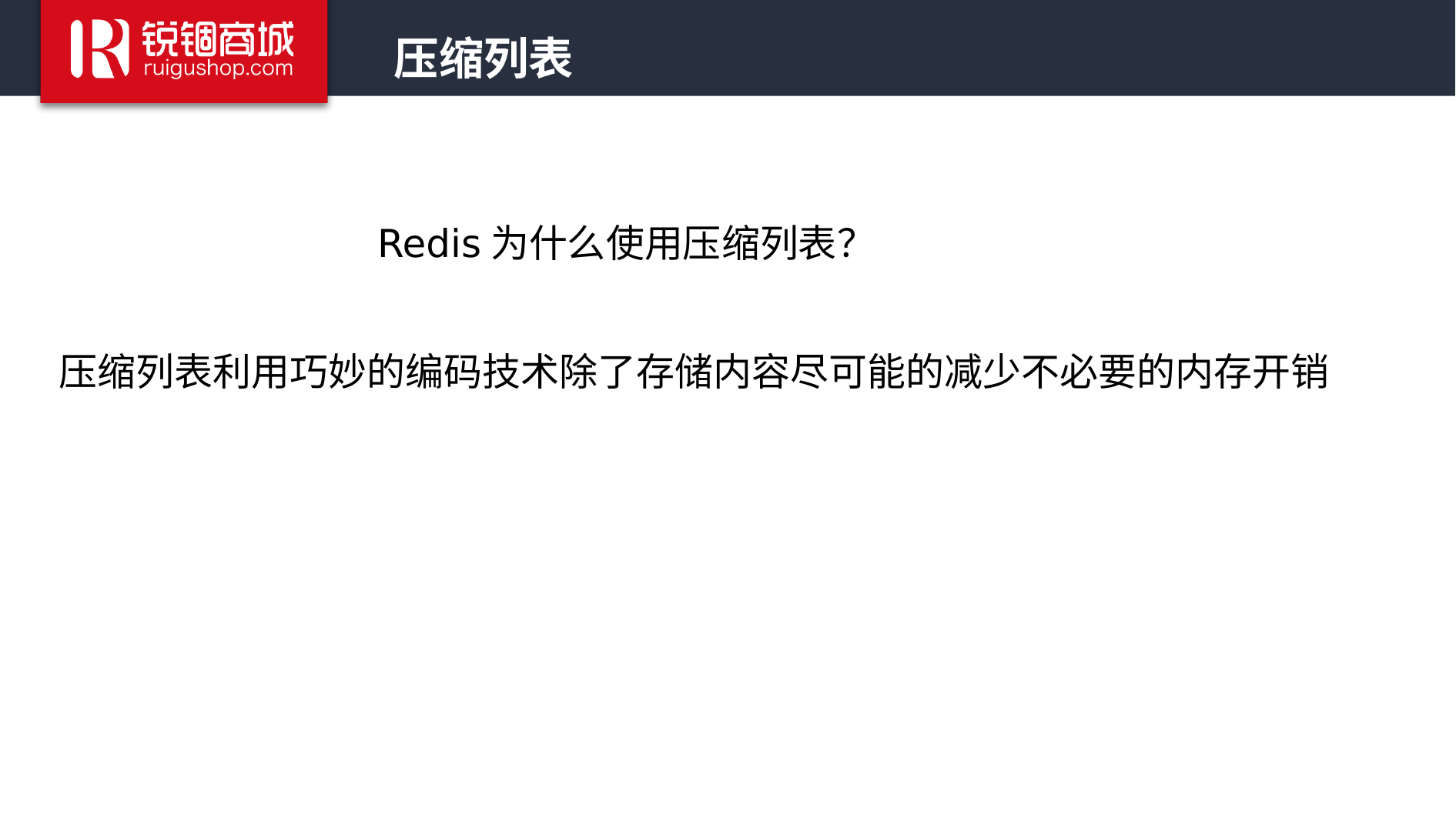

压缩列表
Redis为什么使用压缩列表？
压缩列表利用巧妙的编码技术除了存储内容尽可能的减少不必要的内存开销